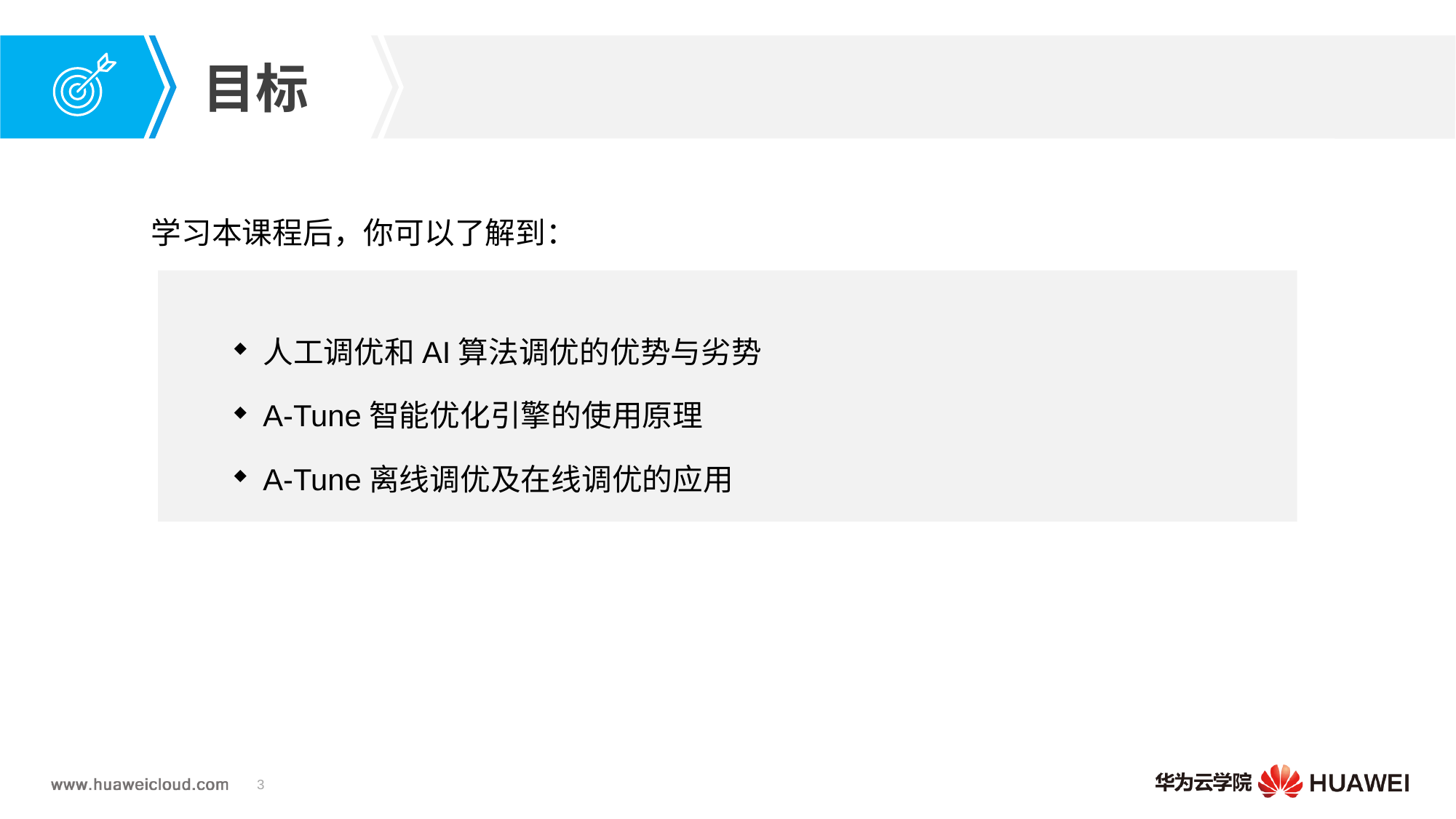

学习本课程后，你可以了解到：

人工调优和AI算法调优的优势与劣势
A-Tune智能优化引擎的使用原理
A-Tune离线调优及在线调优的应用